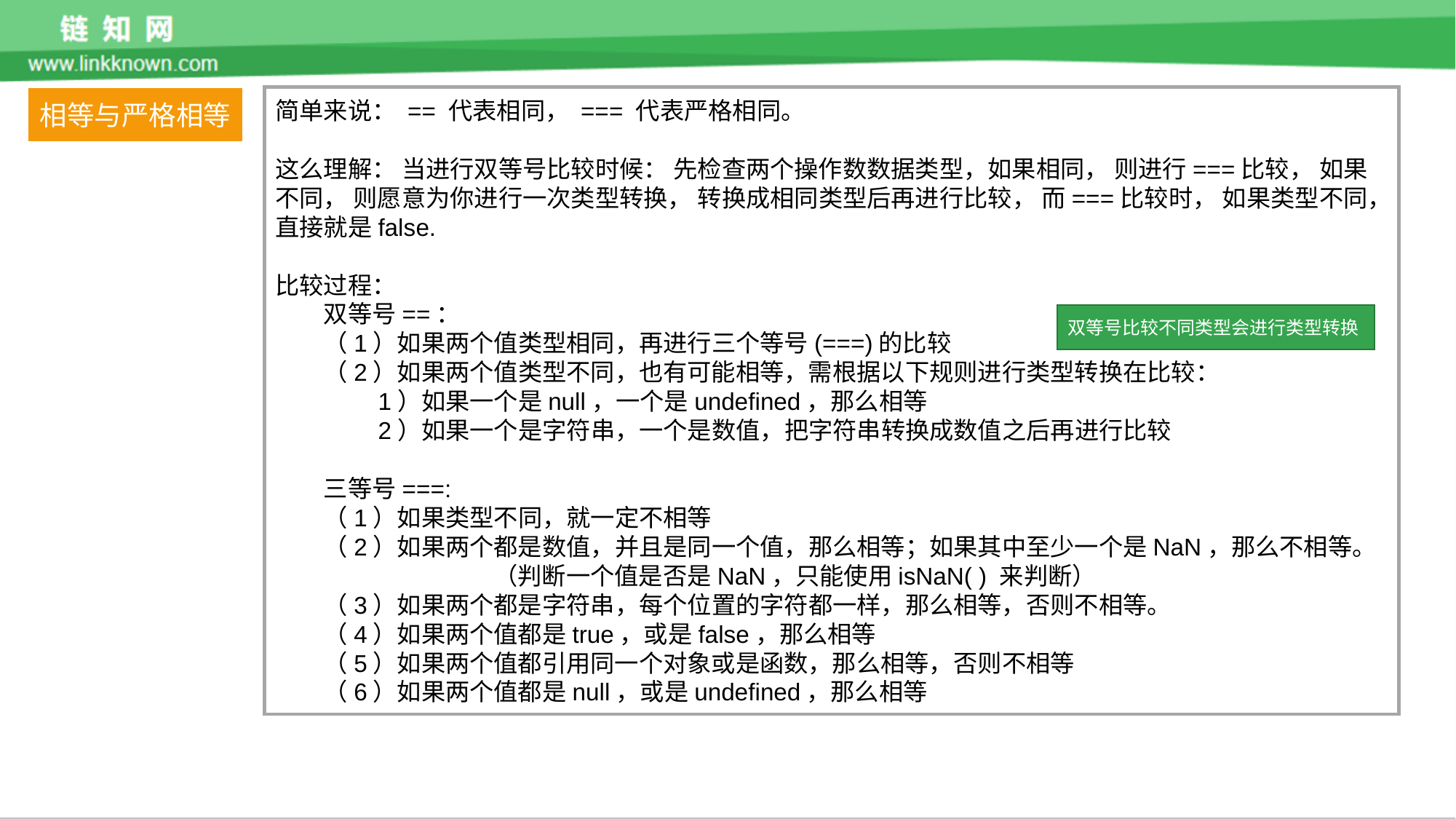

相等与严格相等
简单来说： == 代表相同， === 代表严格相同。

这么理解： 当进行双等号比较时候： 先检查两个操作数数据类型，如果相同， 则进行===比较， 如果不同， 则愿意为你进行一次类型转换， 转换成相同类型后再进行比较， 而===比较时， 如果类型不同，直接就是false.

比较过程：
　　双等号==：
　　（1）如果两个值类型相同，再进行三个等号(===)的比较
　　（2）如果两个值类型不同，也有可能相等，需根据以下规则进行类型转换在比较：
　　　　1）如果一个是null，一个是undefined，那么相等
　　　　2）如果一个是字符串，一个是数值，把字符串转换成数值之后再进行比较

　　三等号===:
　　（1）如果类型不同，就一定不相等
　　（2）如果两个都是数值，并且是同一个值，那么相等；如果其中至少一个是NaN，那么不相等。		（判断一个值是否是NaN，只能使用isNaN( ) 来判断）
　　（3）如果两个都是字符串，每个位置的字符都一样，那么相等，否则不相等。
　　（4）如果两个值都是true，或是false，那么相等
　　（5）如果两个值都引用同一个对象或是函数，那么相等，否则不相等
　　（6）如果两个值都是null，或是undefined，那么相等
双等号比较不同类型会进行类型转换